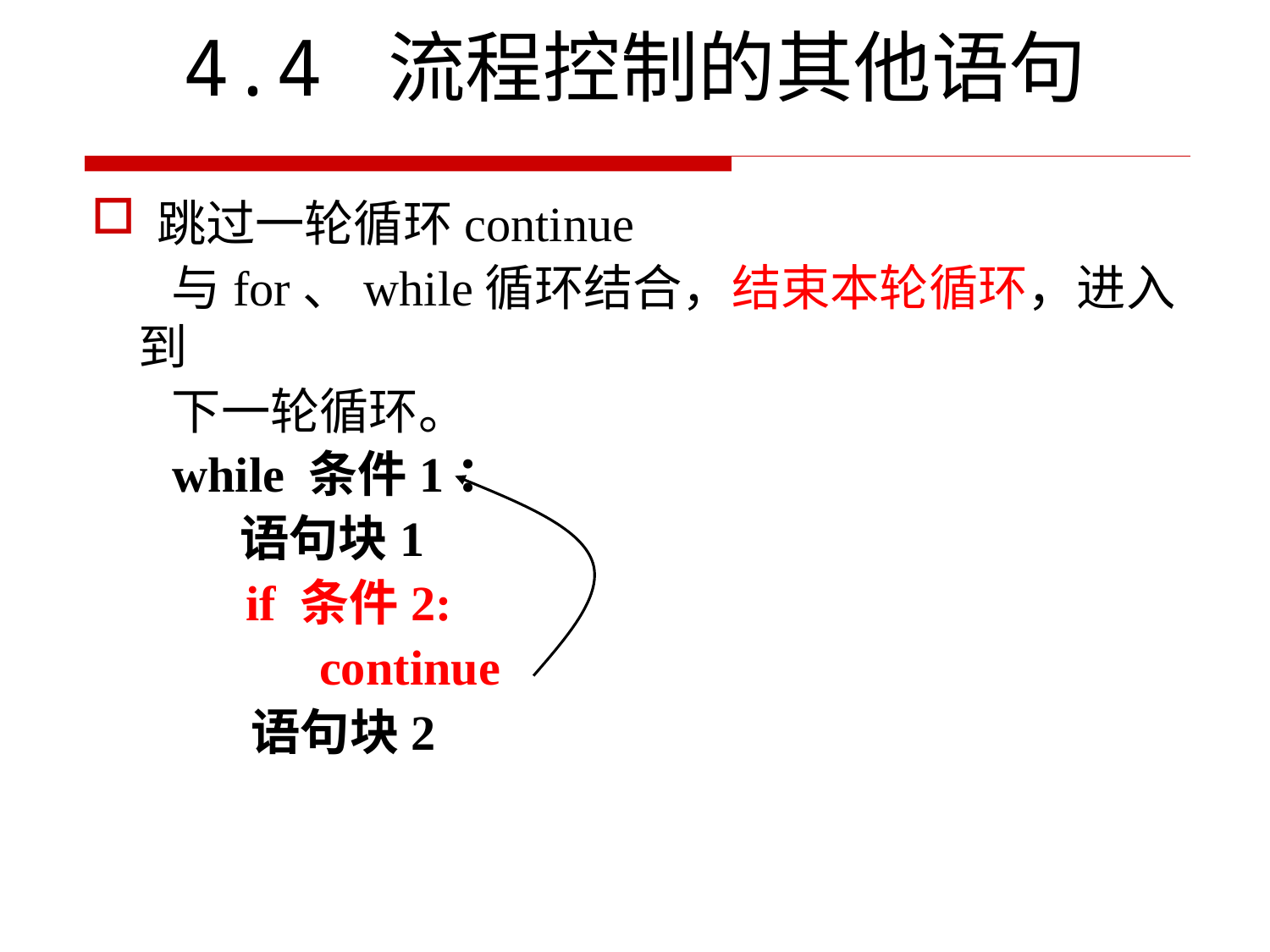

4.4 流程控制的其他语句
跳过一轮循环continue
  与for、while循环结合，结束本轮循环，进入到
  下一轮循环。

while 条件1：
     语句块1
      if 条件2:
            continue
      语句块2

96